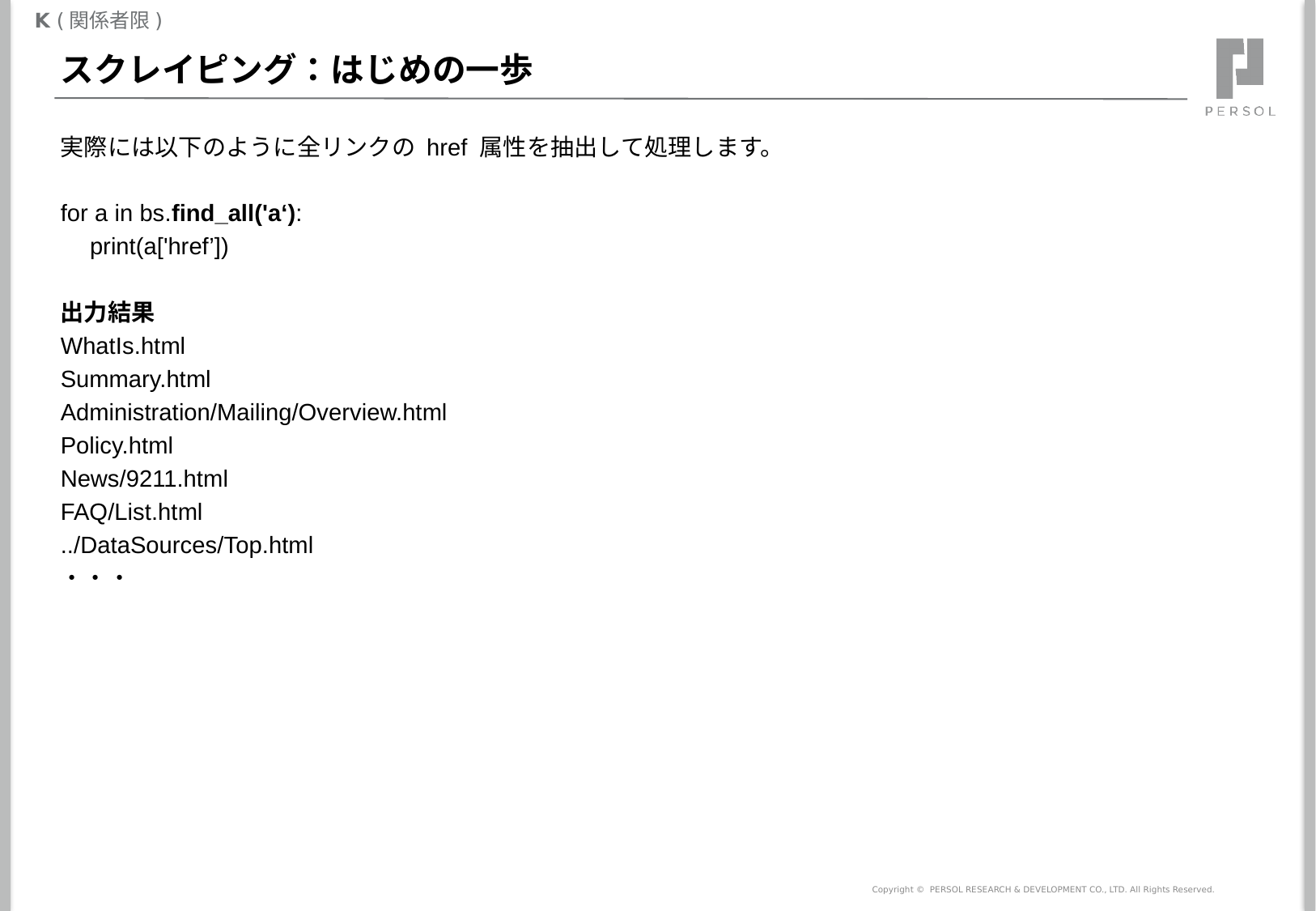

# スクレイピング：はじめの一歩
実際には以下のように全リンクの href 属性を抽出して処理します。

for a in bs.find_all('a‘):
　print(a['href’])

出力結果
WhatIs.html
Summary.html
Administration/Mailing/Overview.html
Policy.html
News/9211.html
FAQ/List.html
../DataSources/Top.html
・・・